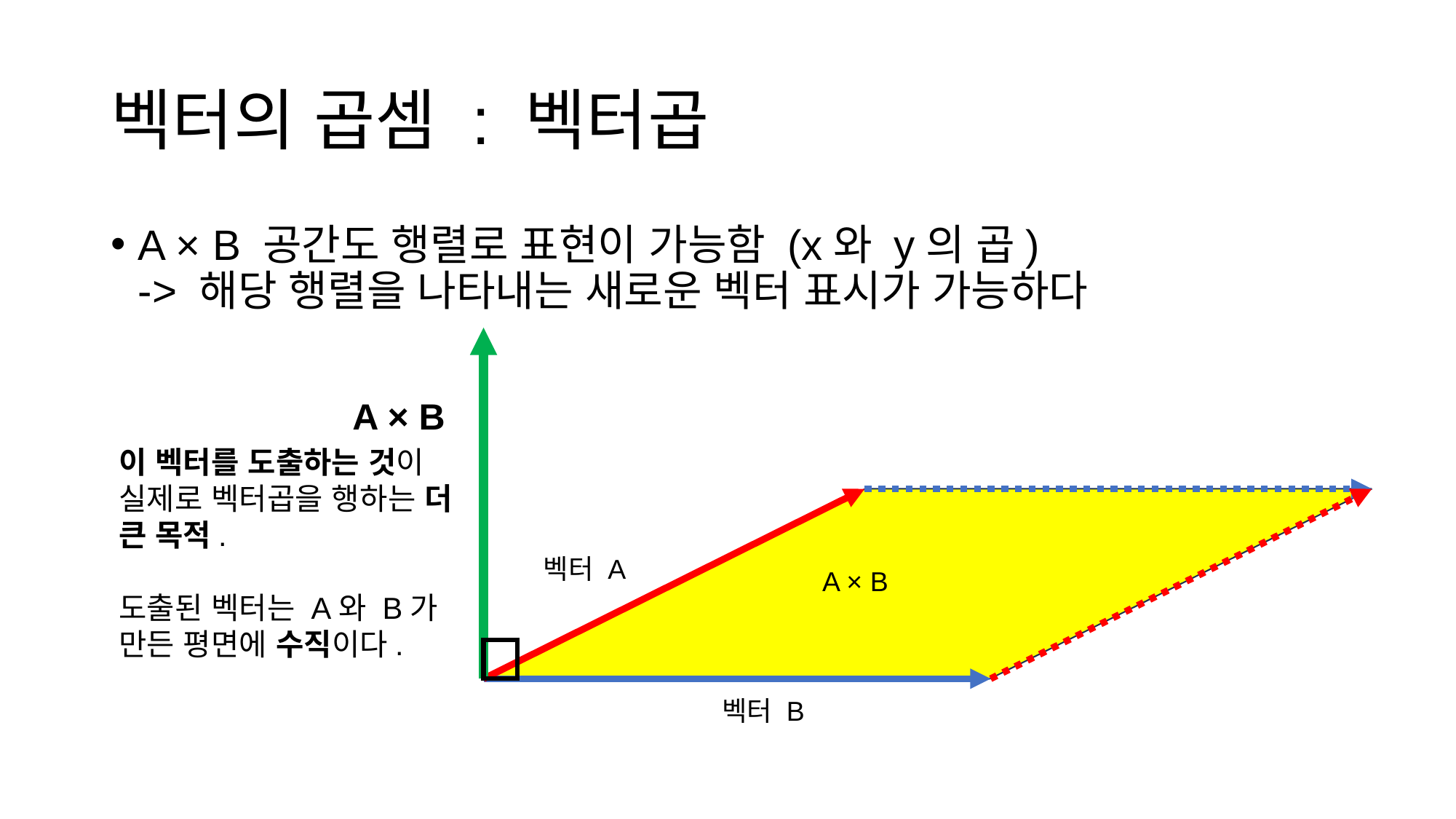

# 벡터의 곱셈 : 벡터곱
A × B 공간도 행렬로 표현이 가능함 (x와 y의 곱)
-> 해당 행렬을 나타내는 새로운 벡터 표시가 가능하다
A × B
이 벡터를 도출하는 것이 실제로 벡터곱을 행하는 더 큰 목적.

도출된 벡터는 A와 B가 만든 평면에 수직이다.

벡터 A
A × B

벡터 B